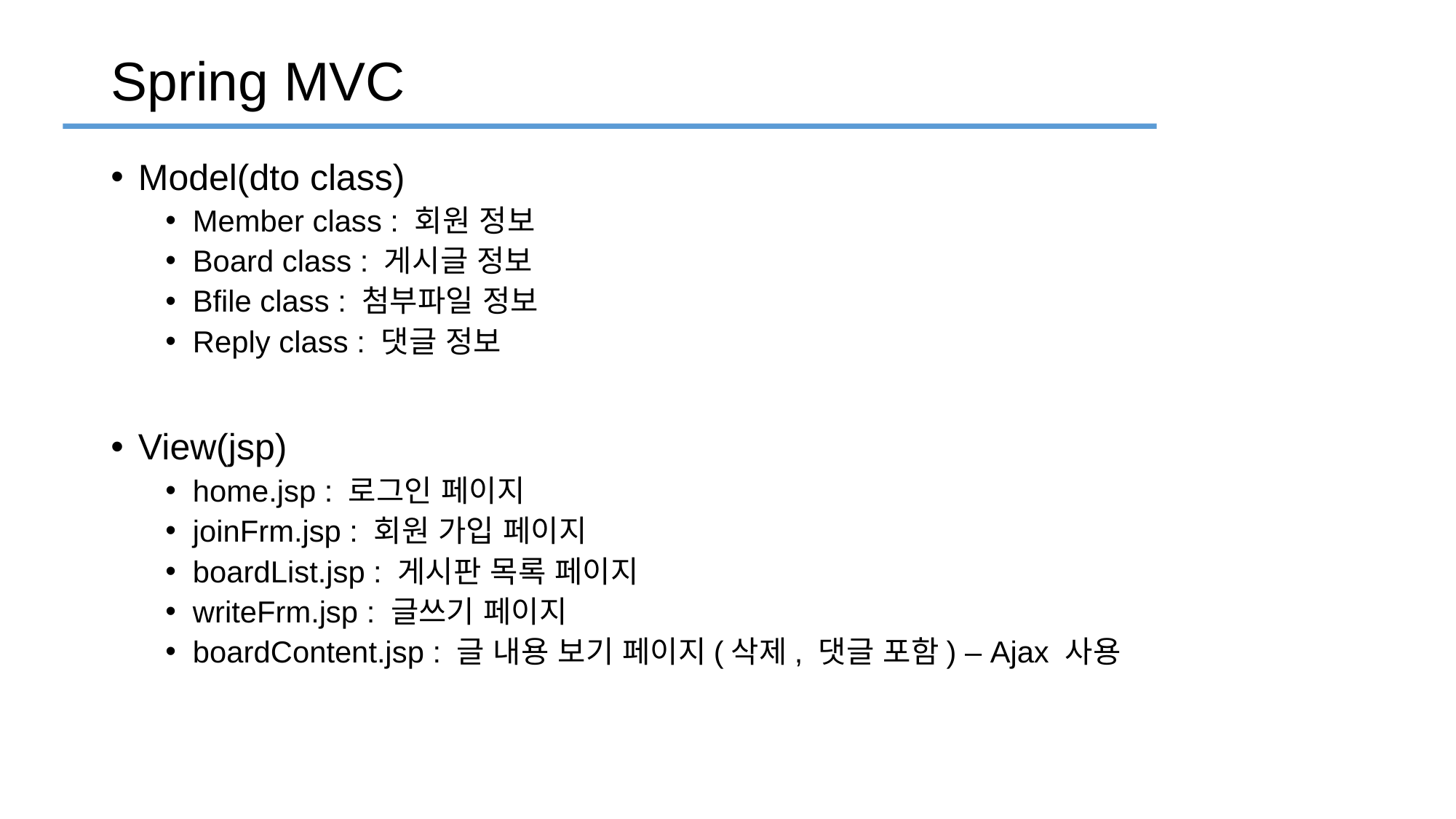

# Spring MVC
Model(dto class)
Member class : 회원 정보
Board class : 게시글 정보
Bfile class : 첨부파일 정보
Reply class : 댓글 정보

View(jsp)
home.jsp : 로그인 페이지
joinFrm.jsp : 회원 가입 페이지
boardList.jsp : 게시판 목록 페이지
writeFrm.jsp : 글쓰기 페이지
boardContent.jsp : 글 내용 보기 페이지(삭제, 댓글 포함) – Ajax 사용